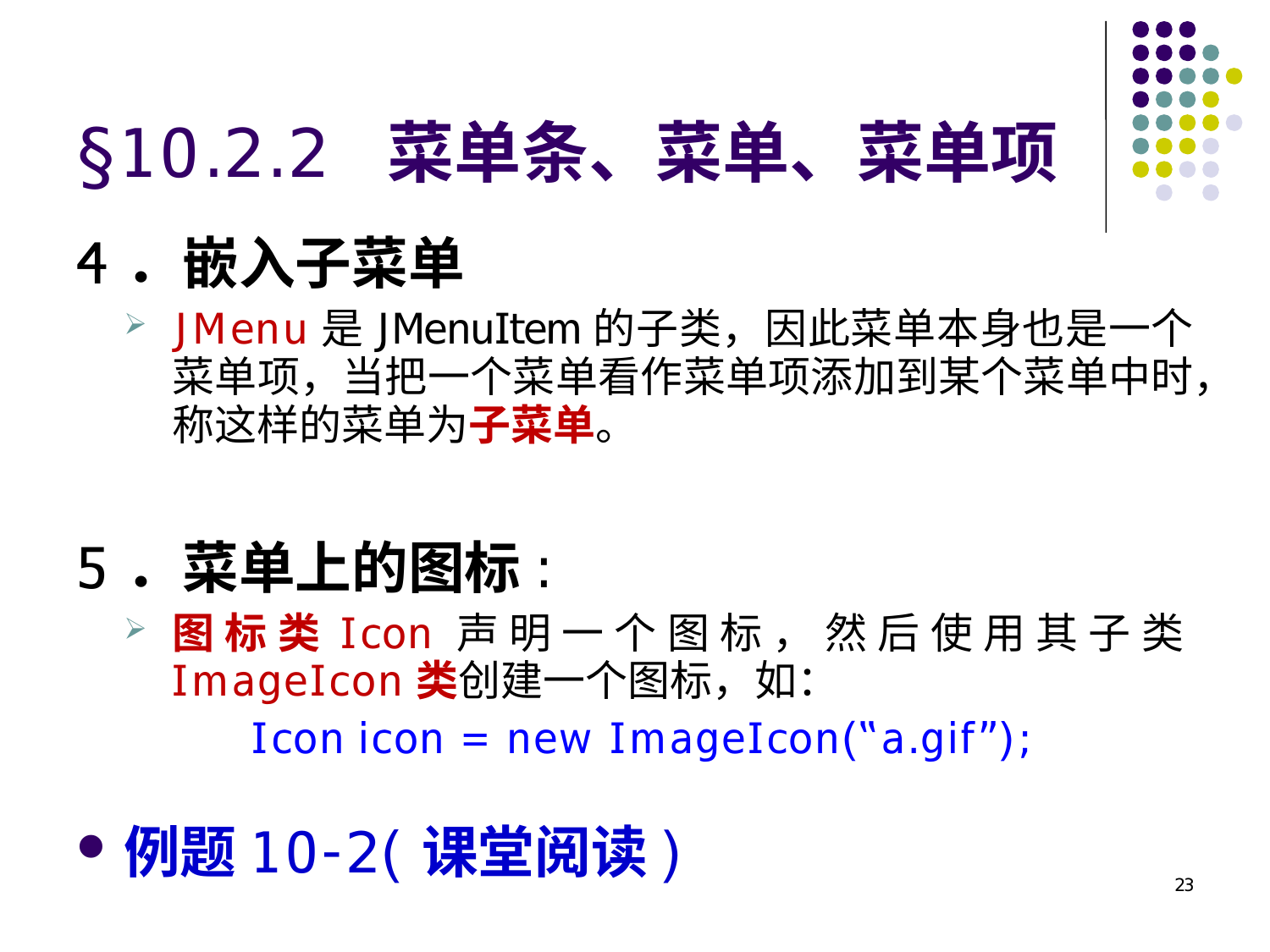

# §10.2.2  菜单条、菜单、菜单项
4．嵌入子菜单
JMenu是JMenuItem的子类，因此菜单本身也是一个菜单项，当把一个菜单看作菜单项添加到某个菜单中时，称这样的菜单为子菜单。

5．菜单上的图标:
图标类Icon声明一个图标，然后使用其子类ImageIcon类创建一个图标，如：
Icon icon = new ImageIcon(“a.gif”);

例题10-2(课堂阅读)

23